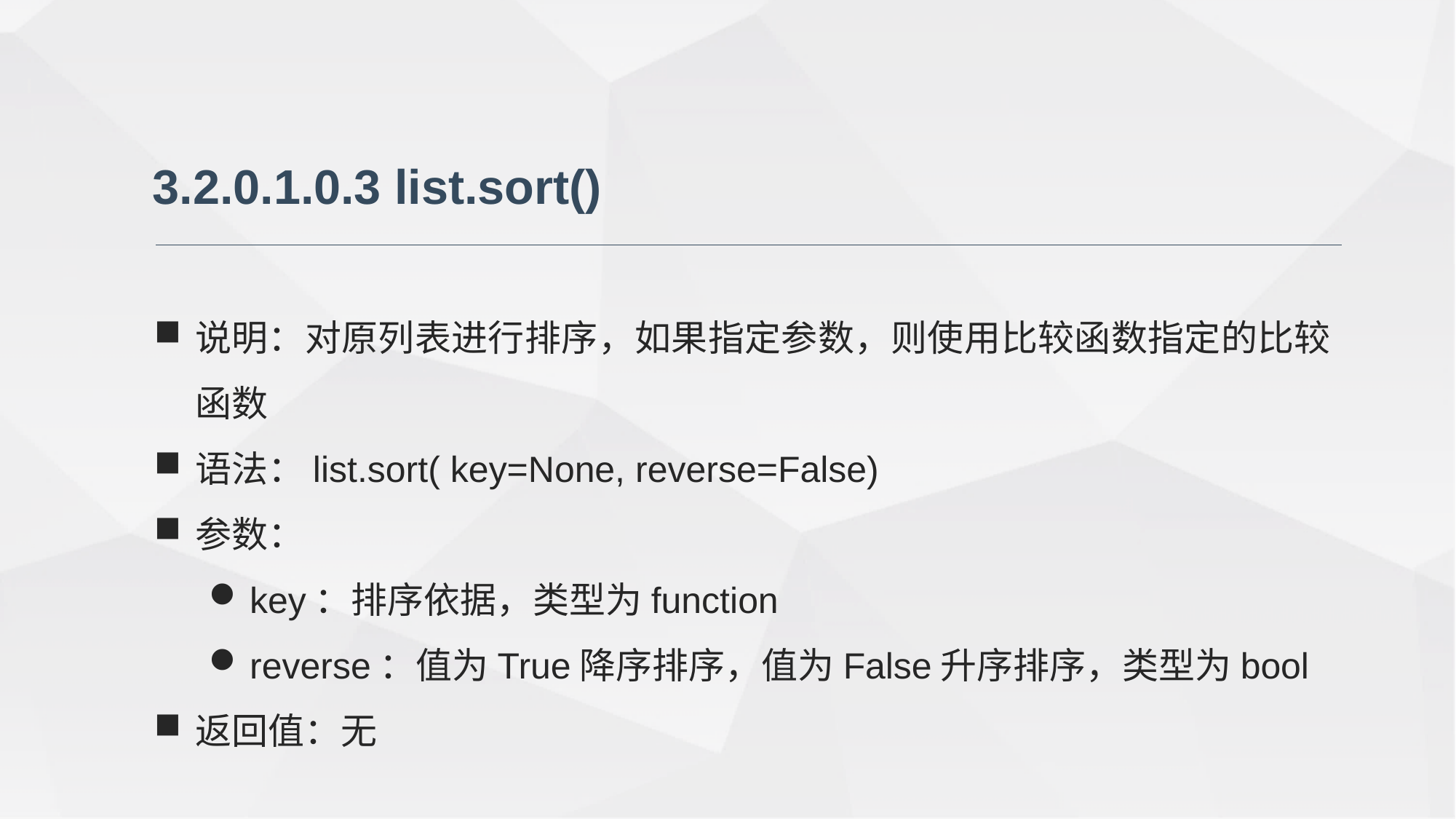

3.2.0.1.0.3 list.sort()
说明：对原列表进行排序，如果指定参数，则使用比较函数指定的比较函数
语法：list.sort( key=None, reverse=False)
参数：
key：排序依据，类型为function
reverse：值为True降序排序，值为False升序排序，类型为bool
返回值：无